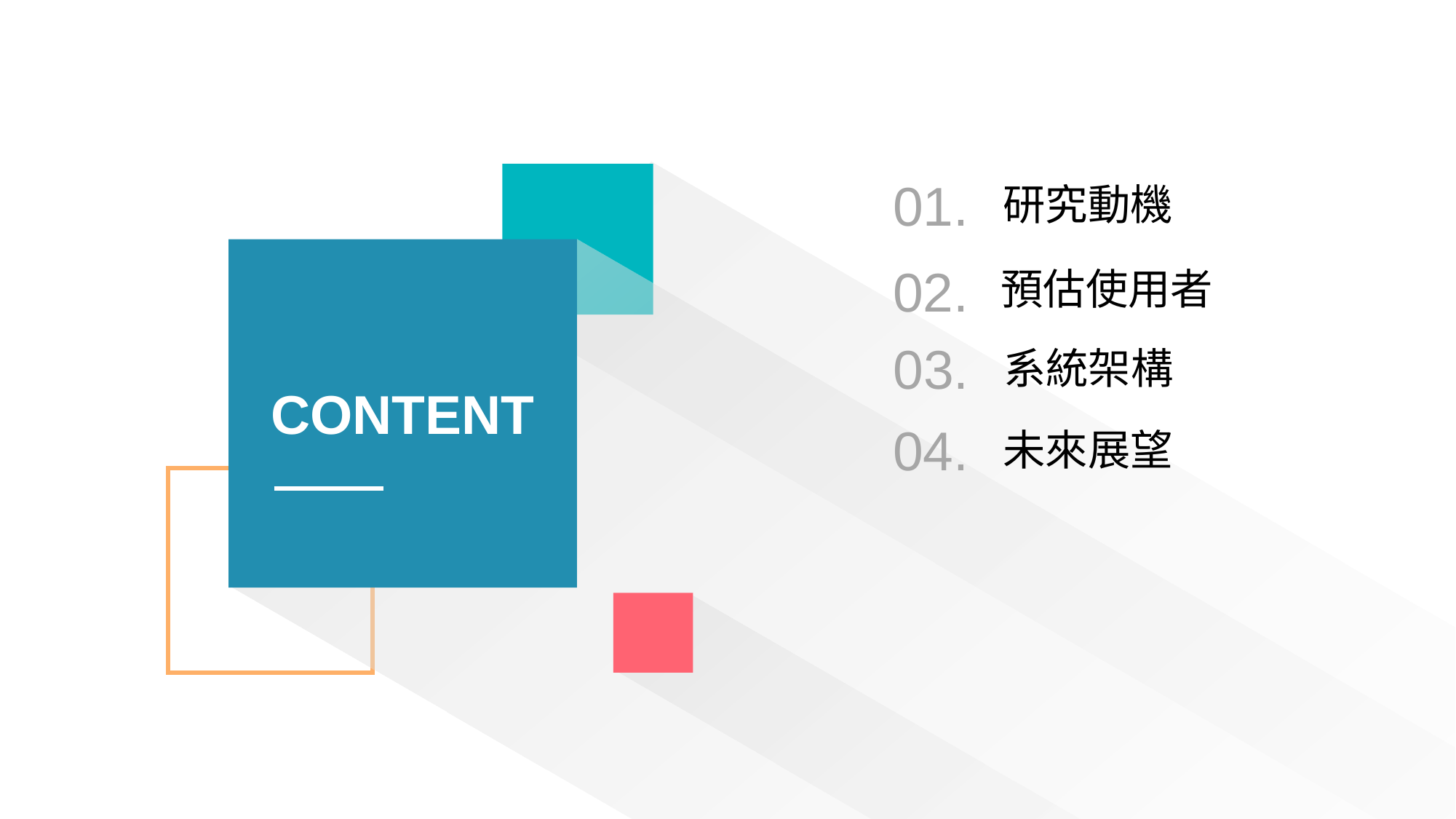

01.
研究動機

02.
預估使用者
03.
系統架構
CONTENT
04.
未來展望